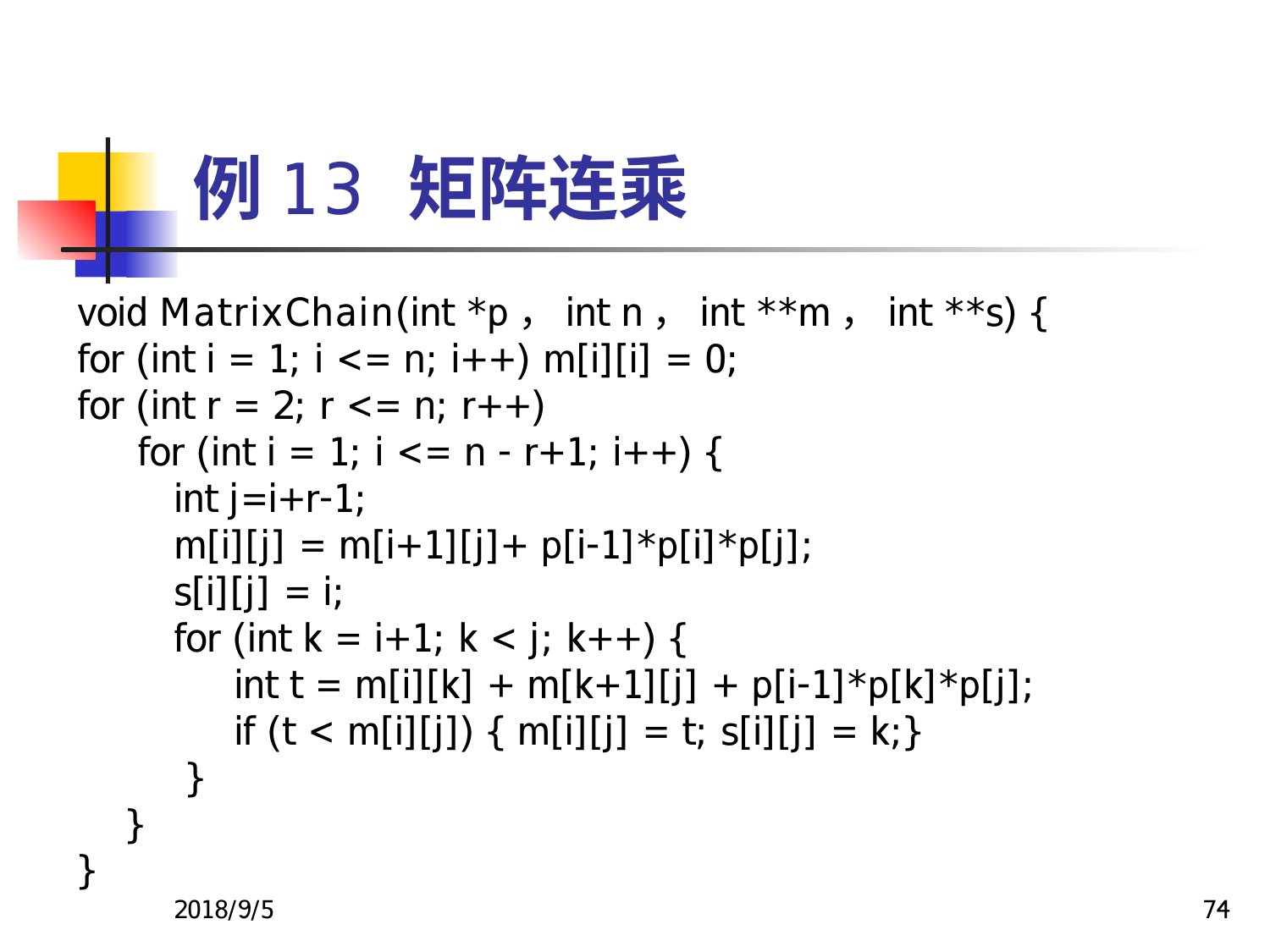

# 例13 矩阵连乘

void MatrixChain(int *p，int n，int **m，int **s) {
for (int i = 1; i <= n; i++) m[i][i] = 0;
for (int r = 2; r <= n; r++)
     for (int i = 1; i <= n - r+1; i++) {
        int j=i+r-1;
        m[i][j] = m[i+1][j]+ p[i-1]*p[i]*p[j];
        s[i][j] = i;
        for (int k = i+1; k < j; k++) {
             int t = m[i][k] + m[k+1][j] + p[i-1]*p[k]*p[j];
             if (t < m[i][j]) { m[i][j] = t; s[i][j] = k;}
         }
    }
}
2018/9/5
74